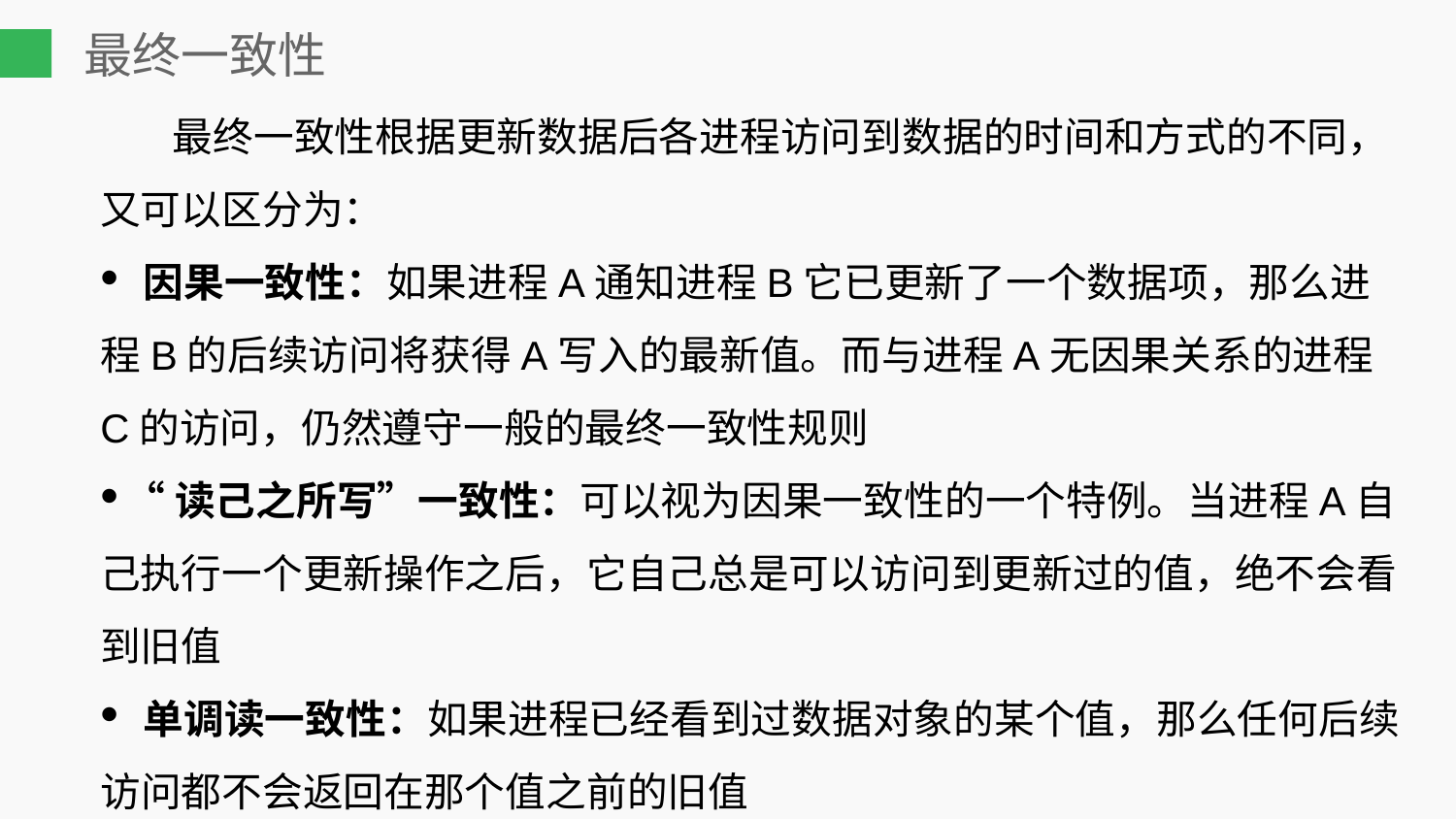

# 最终一致性
       最终一致性根据更新数据后各进程访问到数据的时间和方式的不同，又可以区分为：
 因果一致性：如果进程A通知进程B它已更新了一个数据项，那么进程B的后续访问将获得A写入的最新值。而与进程A无因果关系的进程C的访问，仍然遵守一般的最终一致性规则
“读己之所写”一致性：可以视为因果一致性的一个特例。当进程A自己执行一个更新操作之后，它自己总是可以访问到更新过的值，绝不会看到旧值
 单调读一致性：如果进程已经看到过数据对象的某个值，那么任何后续访问都不会返回在那个值之前的旧值